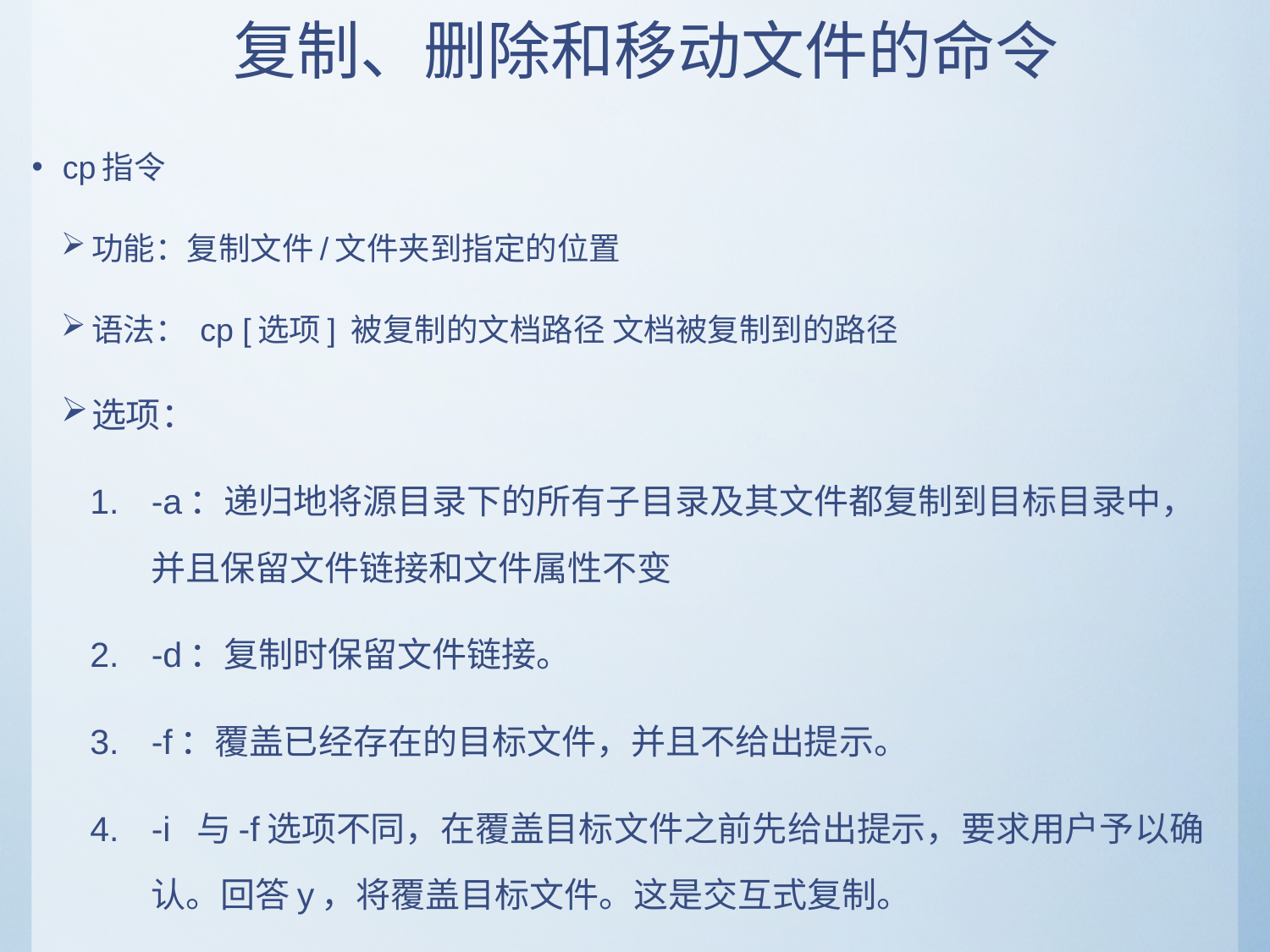

# 复制、删除和移动文件的命令
cp指令
功能：复制文件/文件夹到指定的位置
语法： cp [选项] 被复制的文档路径 文档被复制到的路径
选项：
-a：递归地将源目录下的所有子目录及其文件都复制到目标目录中，并且保留文件链接和文件属性不变
-d：复制时保留文件链接。
-f：覆盖已经存在的目标文件，并且不给出提示。
-i  与-f选项不同，在覆盖目标文件之前先给出提示，要求用户予以确认。回答y，将覆盖目标文件。这是交互式复制。